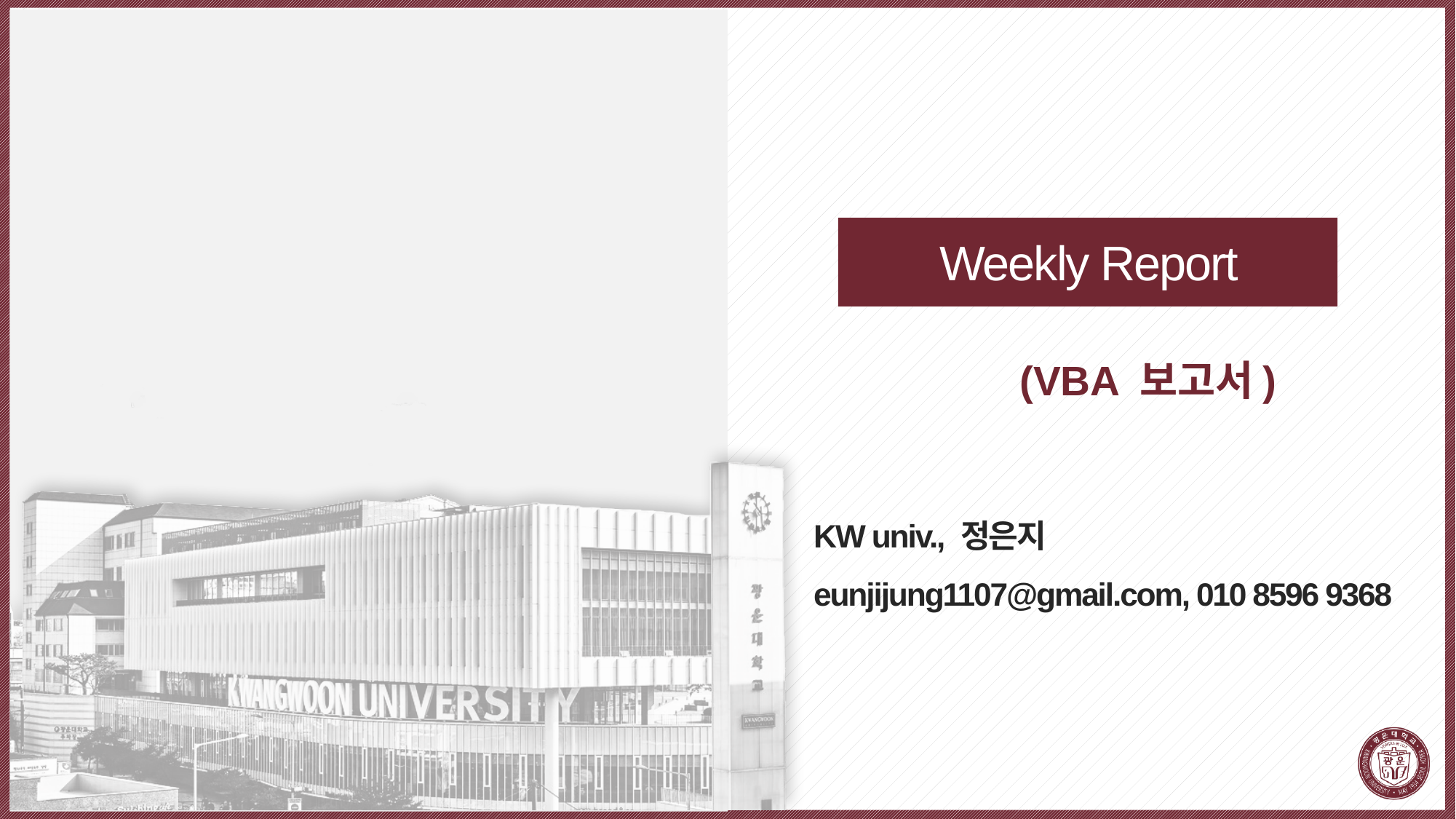

Weekly Report
                  (VBA 보고서)
KW univ., 정은지
eunjijung1107@gmail.com, 010 8596 9368